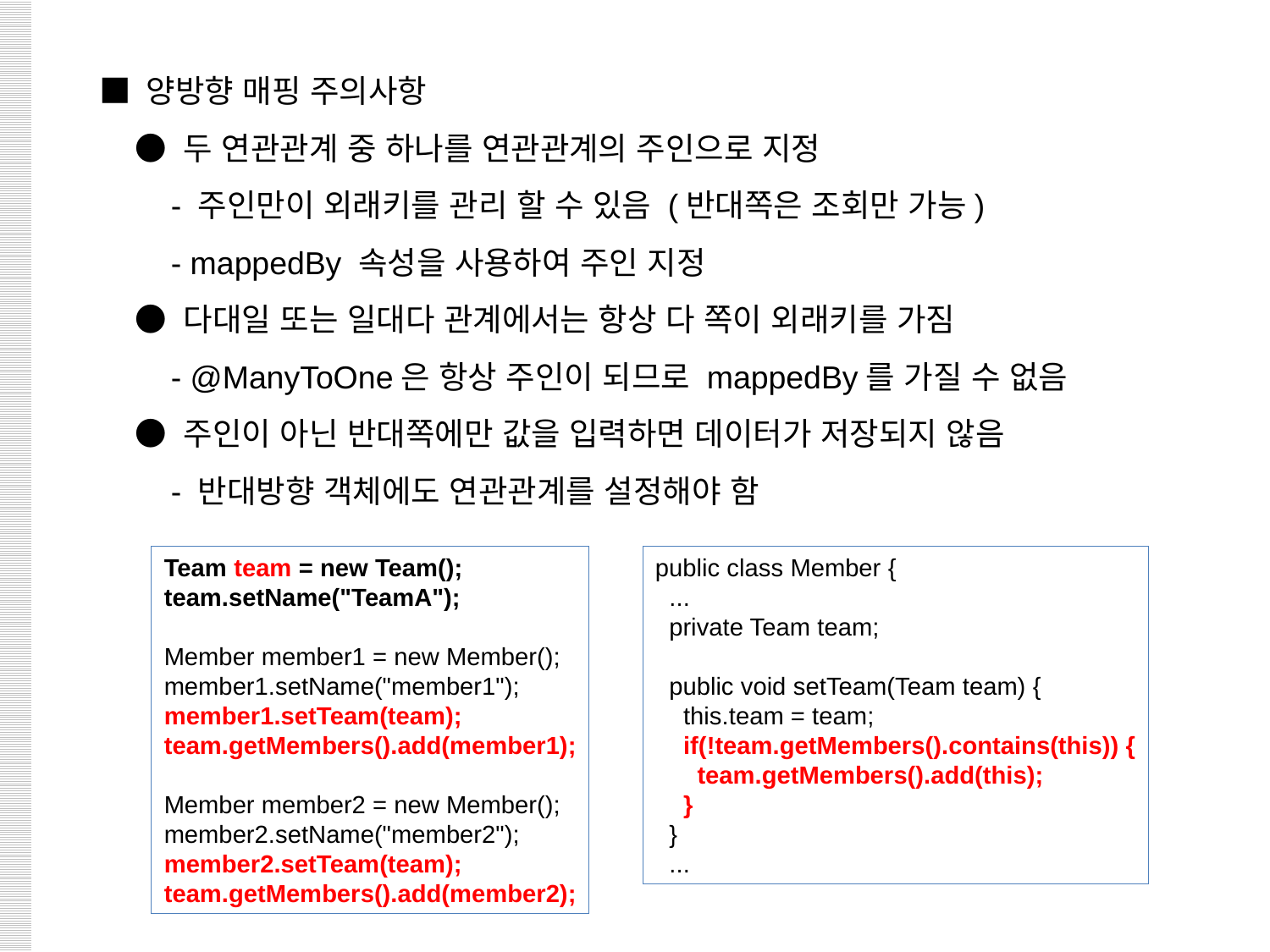

■ 양방향 매핑 주의사항
    ● 두 연관관계 중 하나를 연관관계의 주인으로 지정
        - 주인만이 외래키를 관리 할 수 있음 (반대쪽은 조회만 가능)
        - mappedBy 속성을 사용하여 주인 지정
    ● 다대일 또는 일대다 관계에서는 항상 다 쪽이 외래키를 가짐
        - @ManyToOne은 항상 주인이 되므로 mappedBy를 가질 수 없음
    ● 주인이 아닌 반대쪽에만 값을 입력하면 데이터가 저장되지 않음
        - 반대방향 객체에도 연관관계를 설정해야 함
Team team = new Team();
team.setName("TeamA");

Member member1 = new Member();
member1.setName("member1");
member1.setTeam(team);
team.getMembers().add(member1);

Member member2 = new Member();
member2.setName("member2");
member2.setTeam(team);
team.getMembers().add(member2);
public class Member {
  ...
  private Team team;

  public void setTeam(Team team) {
    this.team = team;
    if(!team.getMembers().contains(this)) {
      team.getMembers().add(this);
    }
  }
  ...